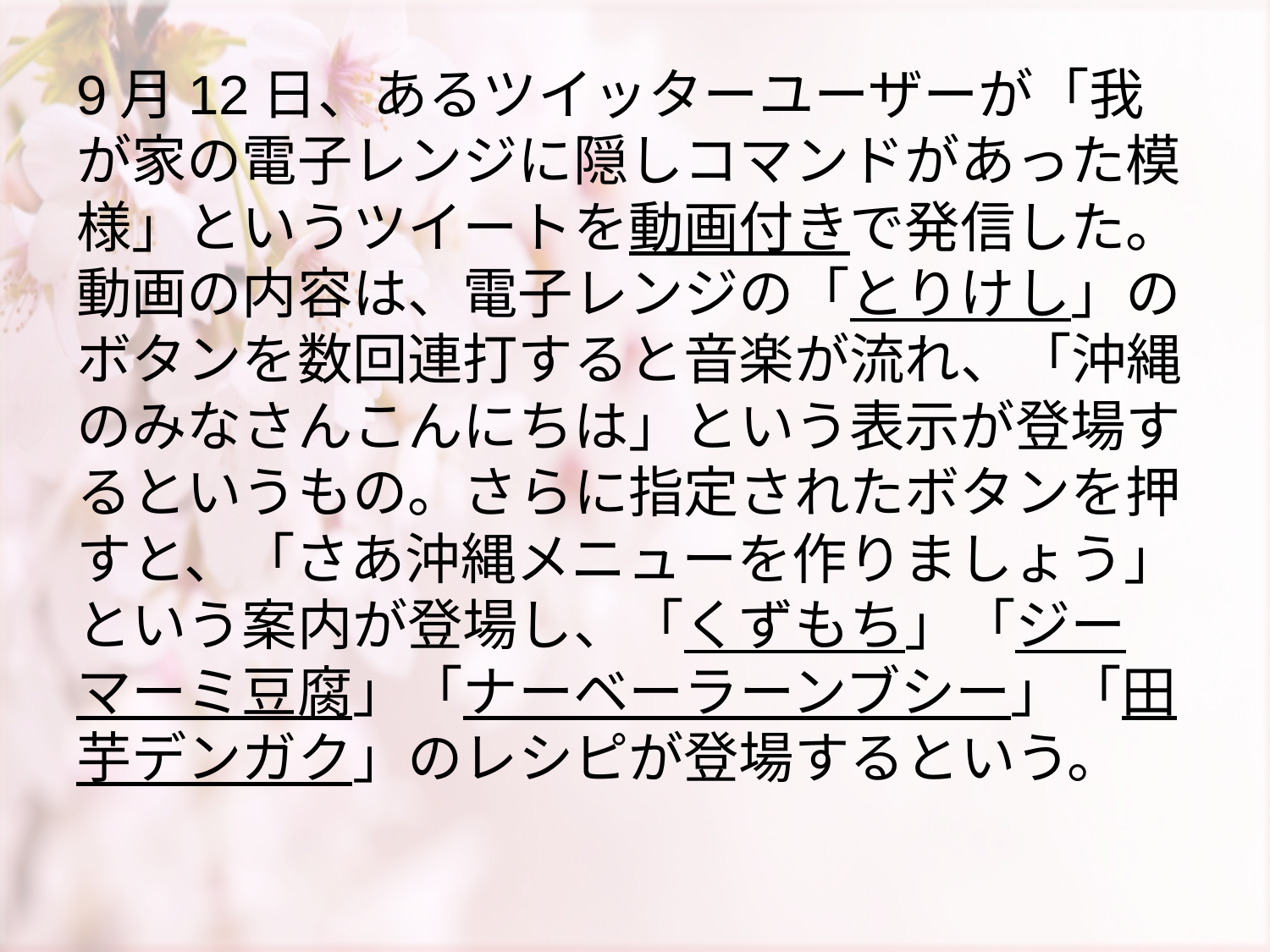

9月12日、あるツイッターユーザーが「我が家の電子レンジに隠しコマンドがあった模様」というツイートを動画付きで発信した。動画の内容は、電子レンジの「とりけし」のボタンを数回連打すると音楽が流れ、「沖縄のみなさんこんにちは」という表示が登場するというもの。さらに指定されたボタンを押すと、「さあ沖縄メニューを作りましょう」という案内が登場し、「くずもち」「ジーマーミ豆腐」「ナーベーラーンブシー」「田芋デンガク」のレシピが登場するという。